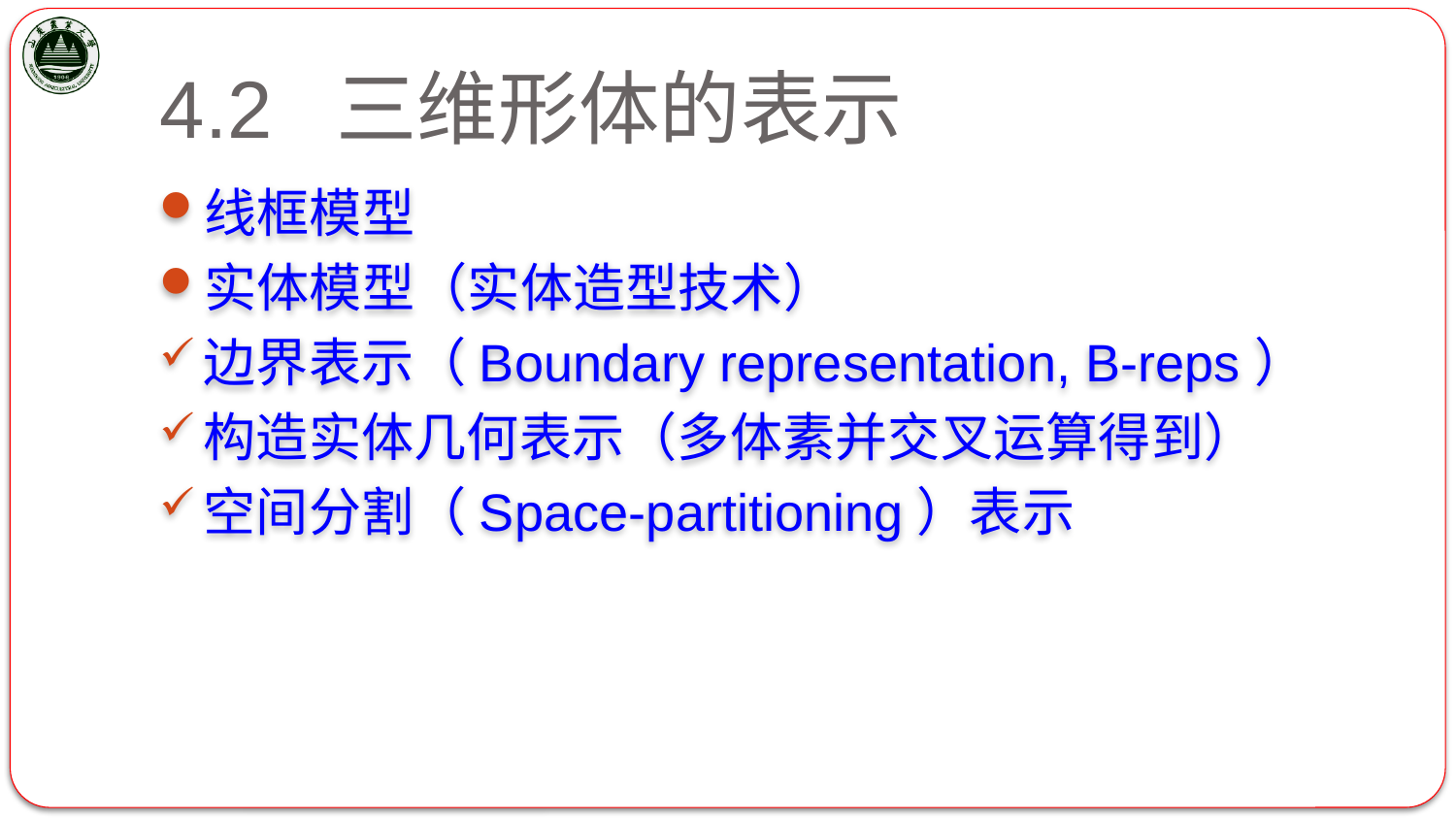

# 4.2  三维形体的表示
线框模型
实体模型（实体造型技术）
边界表示（Boundary representation, B-reps）
构造实体几何表示（多体素并交叉运算得到）
空间分割（Space-partitioning）表示